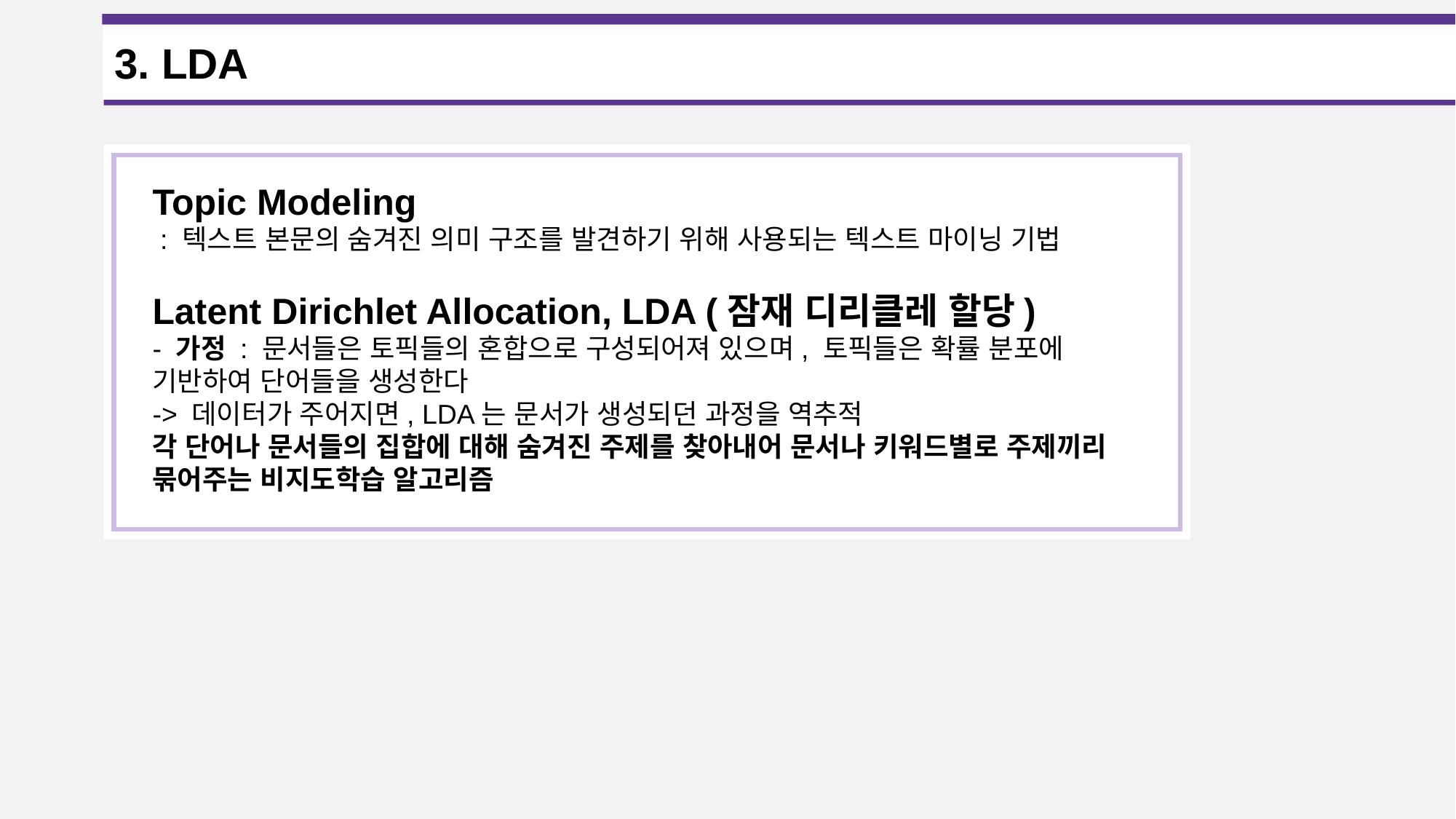

3. LDA

Topic Modeling
 : 텍스트 본문의 숨겨진 의미 구조를 발견하기 위해 사용되는 텍스트 마이닝 기법

Latent Dirichlet Allocation, LDA (잠재 디리클레 할당)
- 가정 : 문서들은 토픽들의 혼합으로 구성되어져 있으며, 토픽들은 확률 분포에 기반하여 단어들을 생성한다
-> 데이터가 주어지면, LDA는 문서가 생성되던 과정을 역추적
각 단어나 문서들의 집합에 대해 숨겨진 주제를 찾아내어 문서나 키워드별로 주제끼리 묶어주는 비지도학습 알고리즘